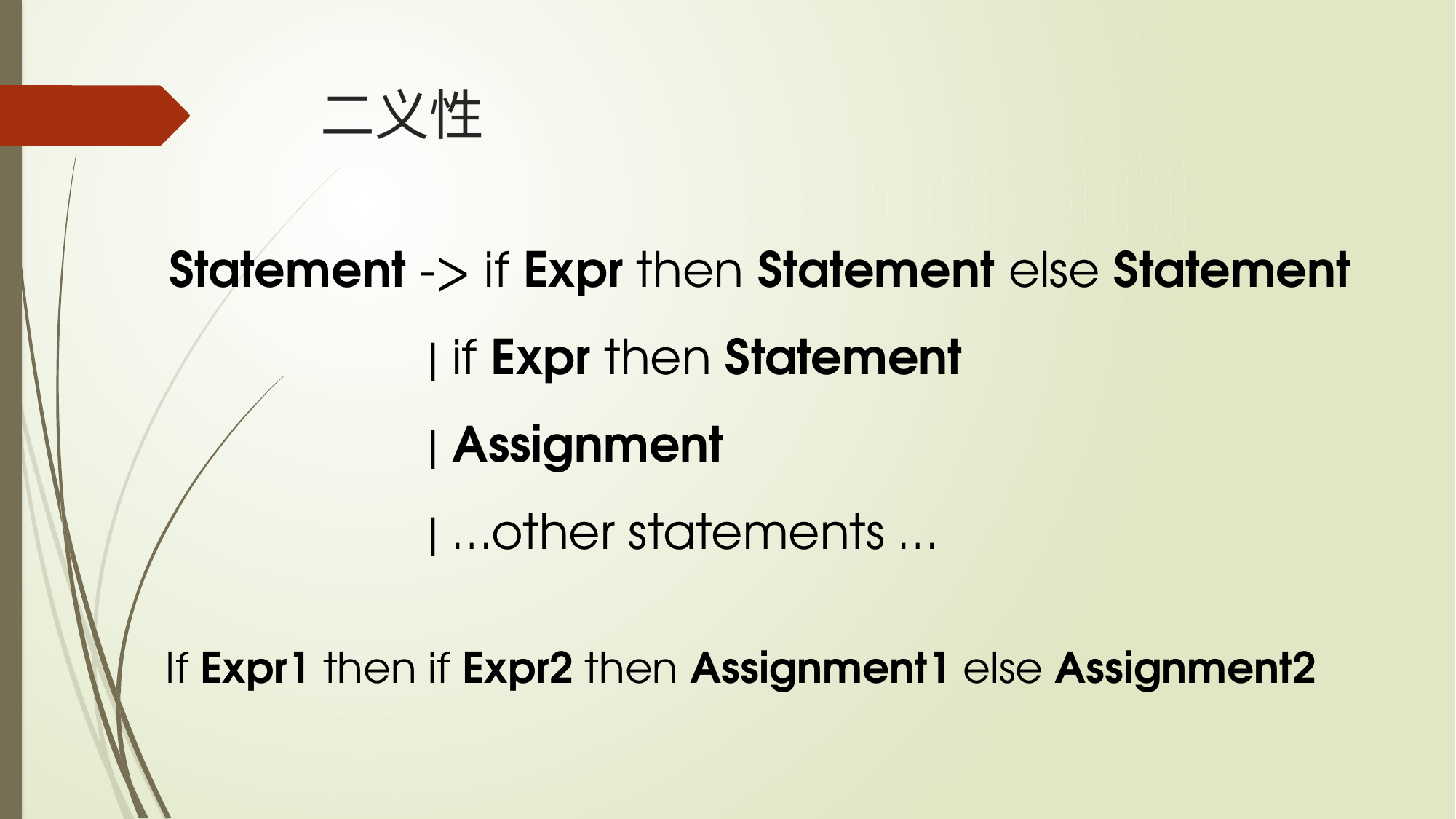

# 二义性
Statement -> if Expr then Statement else Statement
	    	   | if Expr then Statement
	    	   | Assignment
	     	   | …other statements …
If Expr1 then if Expr2 then Assignment1 else Assignment2